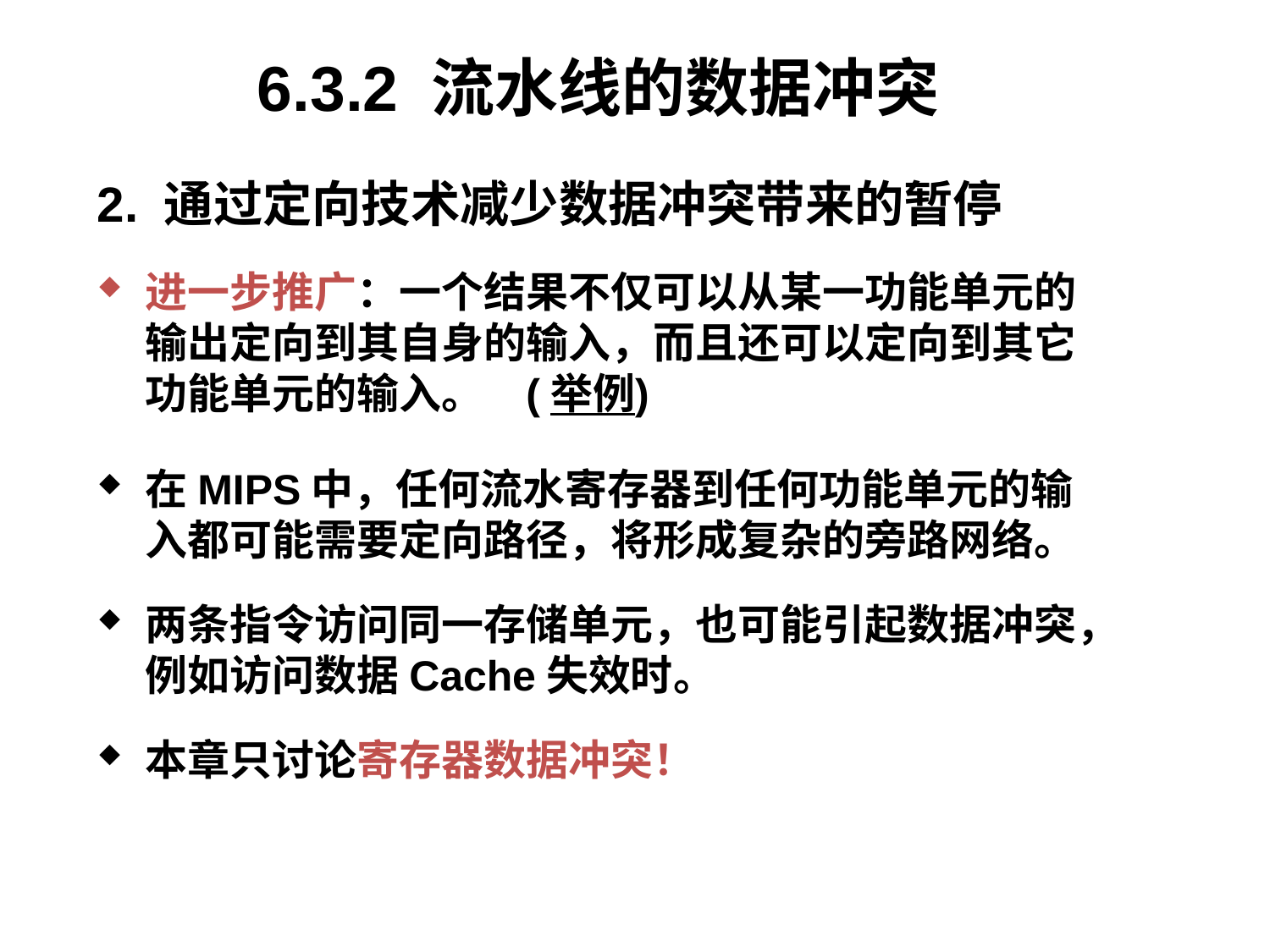

6.3.2 流水线的数据冲突
2. 通过定向技术减少数据冲突带来的暂停
进一步推广：一个结果不仅可以从某一功能单元的输出定向到其自身的输入，而且还可以定向到其它功能单元的输入。	(举例)
在MIPS中，任何流水寄存器到任何功能单元的输入都可能需要定向路径，将形成复杂的旁路网络。
两条指令访问同一存储单元，也可能引起数据冲突，例如访问数据Cache失效时。
本章只讨论寄存器数据冲突！